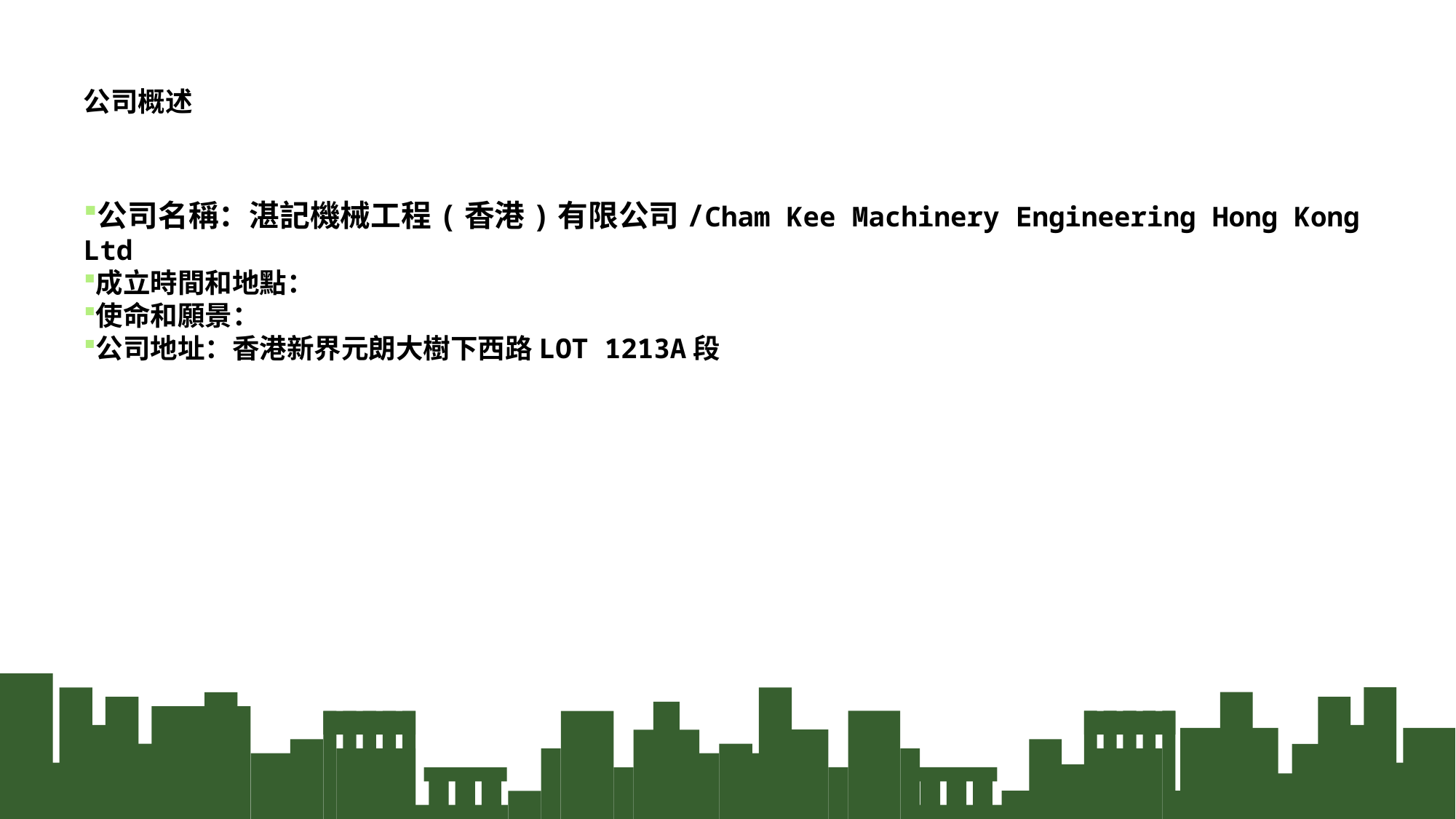

# 公司概述
公司名稱：湛記機械工程(香港)有限公司/Cham Kee Machinery Engineering Hong Kong Ltd
成立時間和地點：
使命和願景：
公司地址：香港新界元朗大樹下西路LOT 1213A段